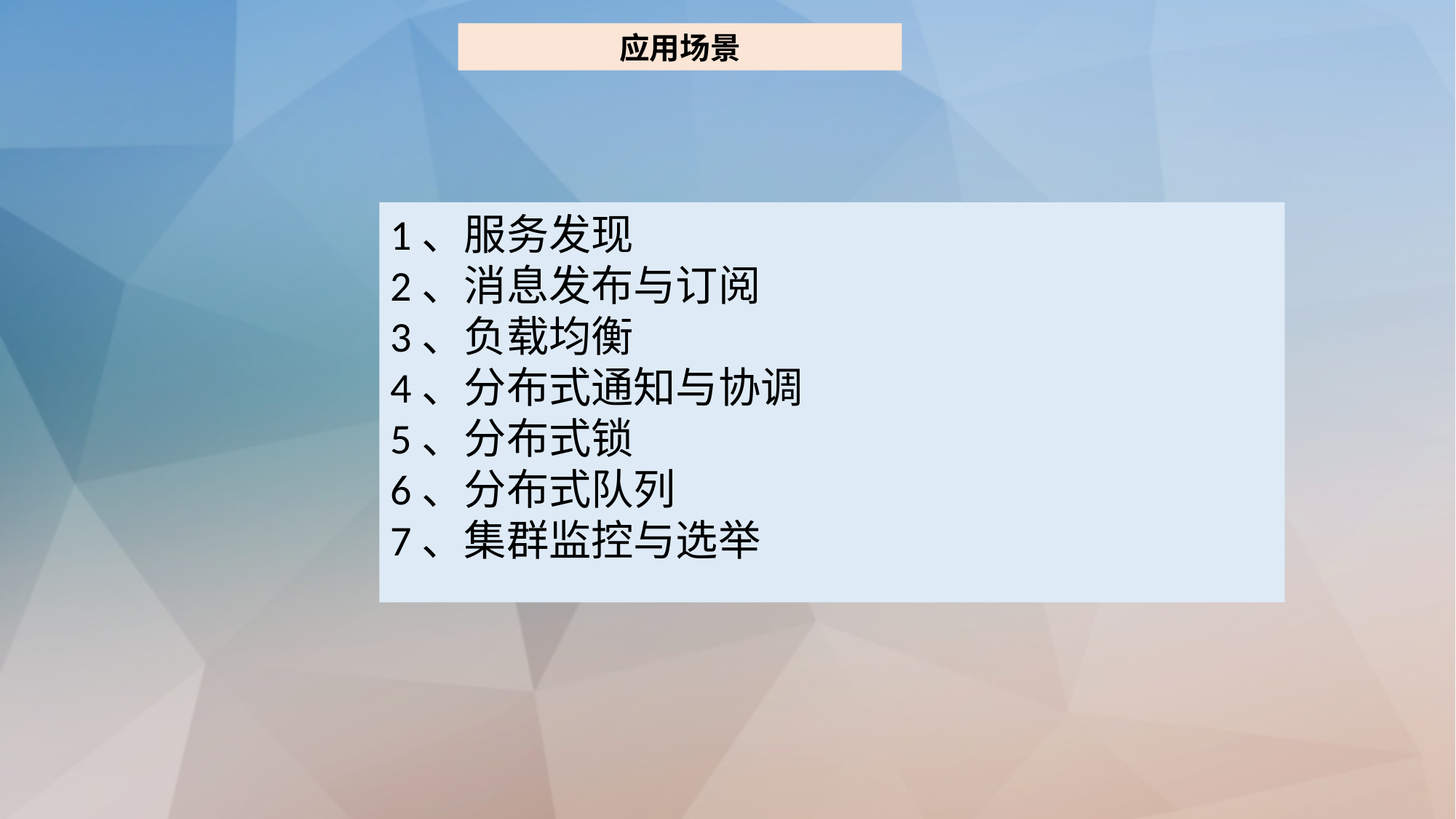

应用场景
1、服务发现
2、消息发布与订阅
3、负载均衡
4、分布式通知与协调
5、分布式锁
6、分布式队列
7、集群监控与选举